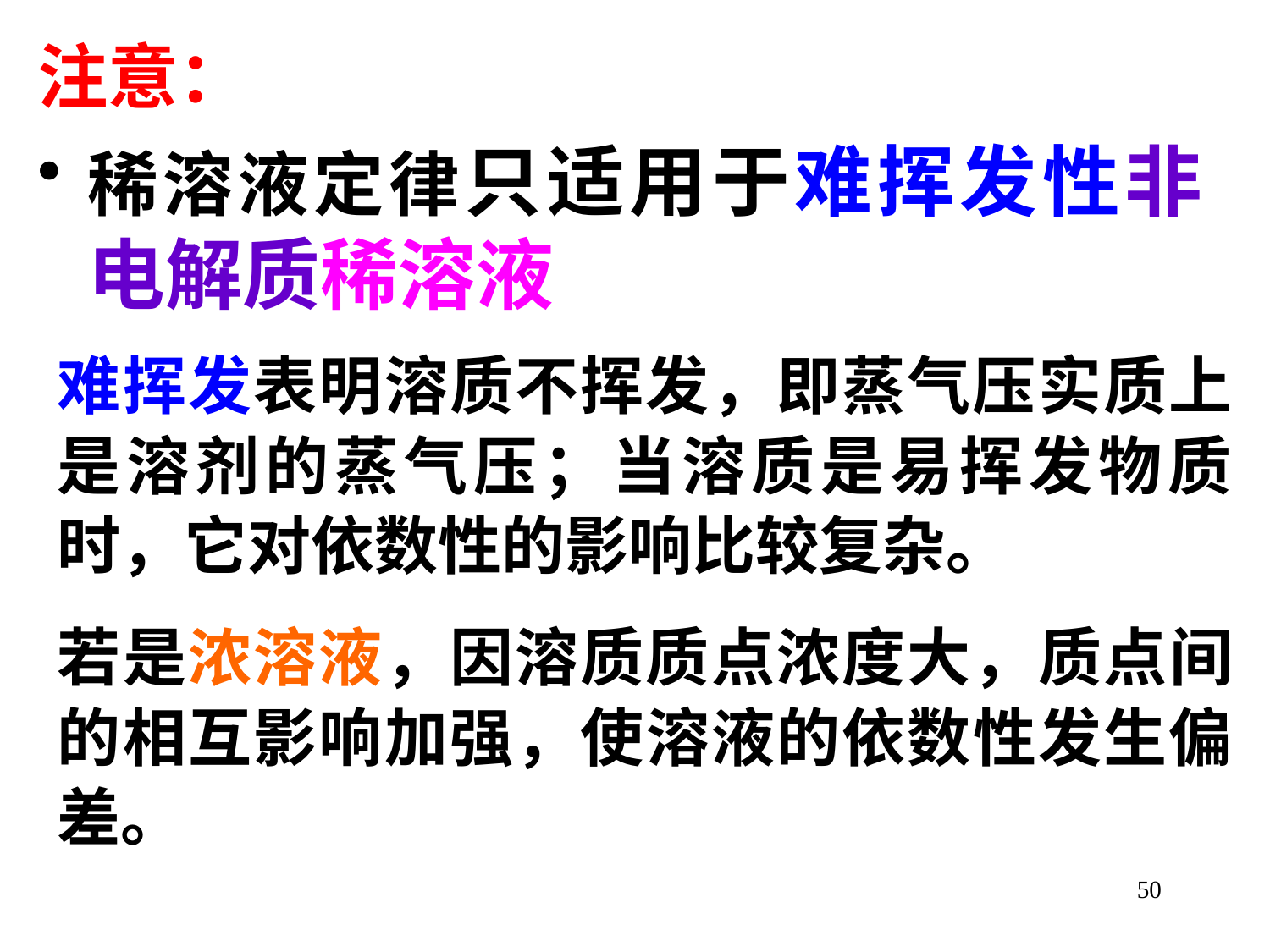

注意：
稀溶液定律只适用于难挥发性非电解质稀溶液。
难挥发表明溶质不挥发，即蒸气压实质上是溶剂的蒸气压；当溶质是易挥发物质时，它对依数性的影响比较复杂。
若是浓溶液，因溶质质点浓度大，质点间的相互影响加强，使溶液的依数性发生偏差。
50